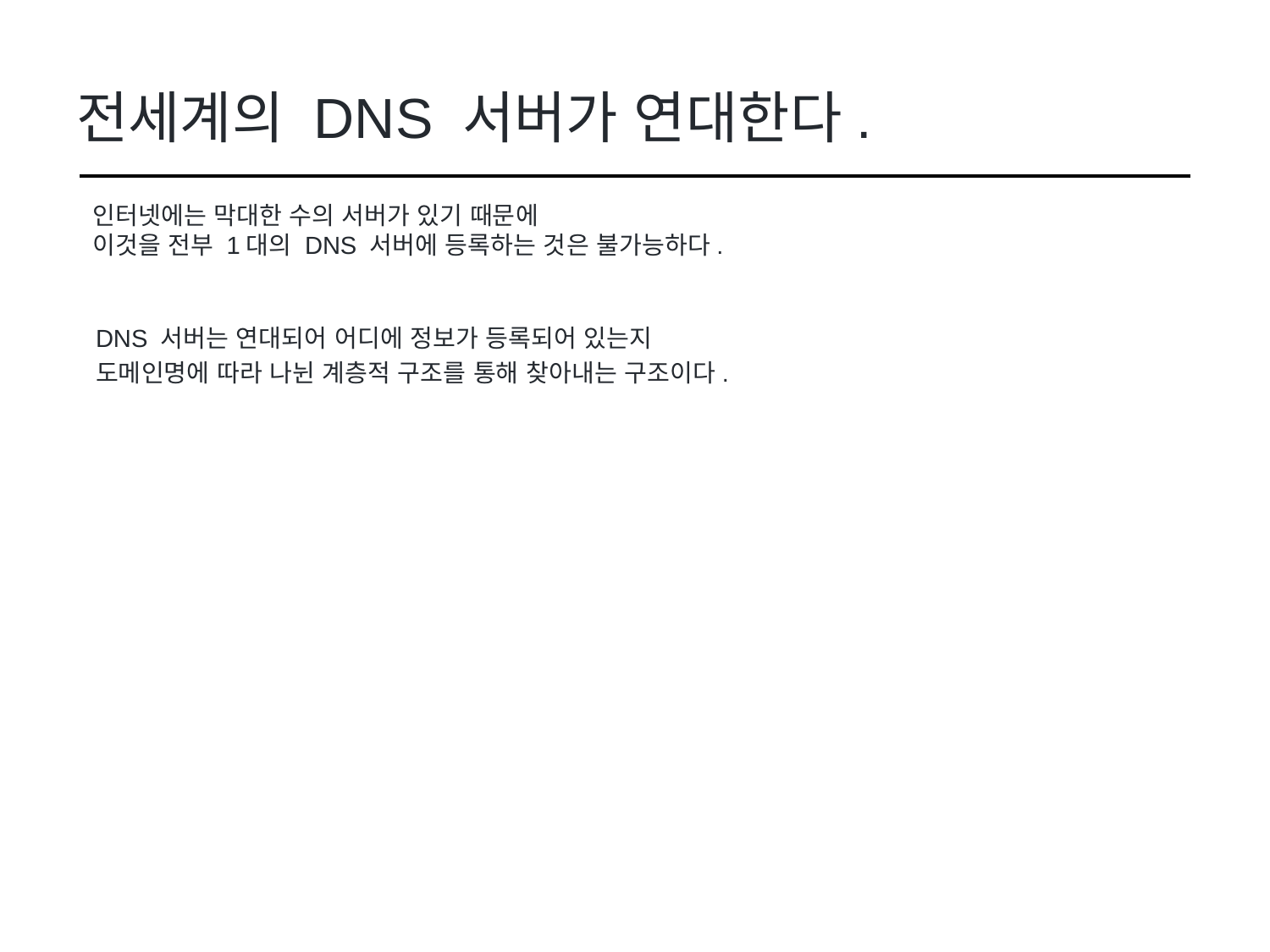

# 전세계의 DNS 서버가 연대한다.
인터넷에는 막대한 수의 서버가 있기 때문에
이것을 전부 1대의 DNS 서버에 등록하는 것은 불가능하다.
DNS 서버는 연대되어 어디에 정보가 등록되어 있는지
도메인명에 따라 나뉜 계층적 구조를 통해 찾아내는 구조이다.